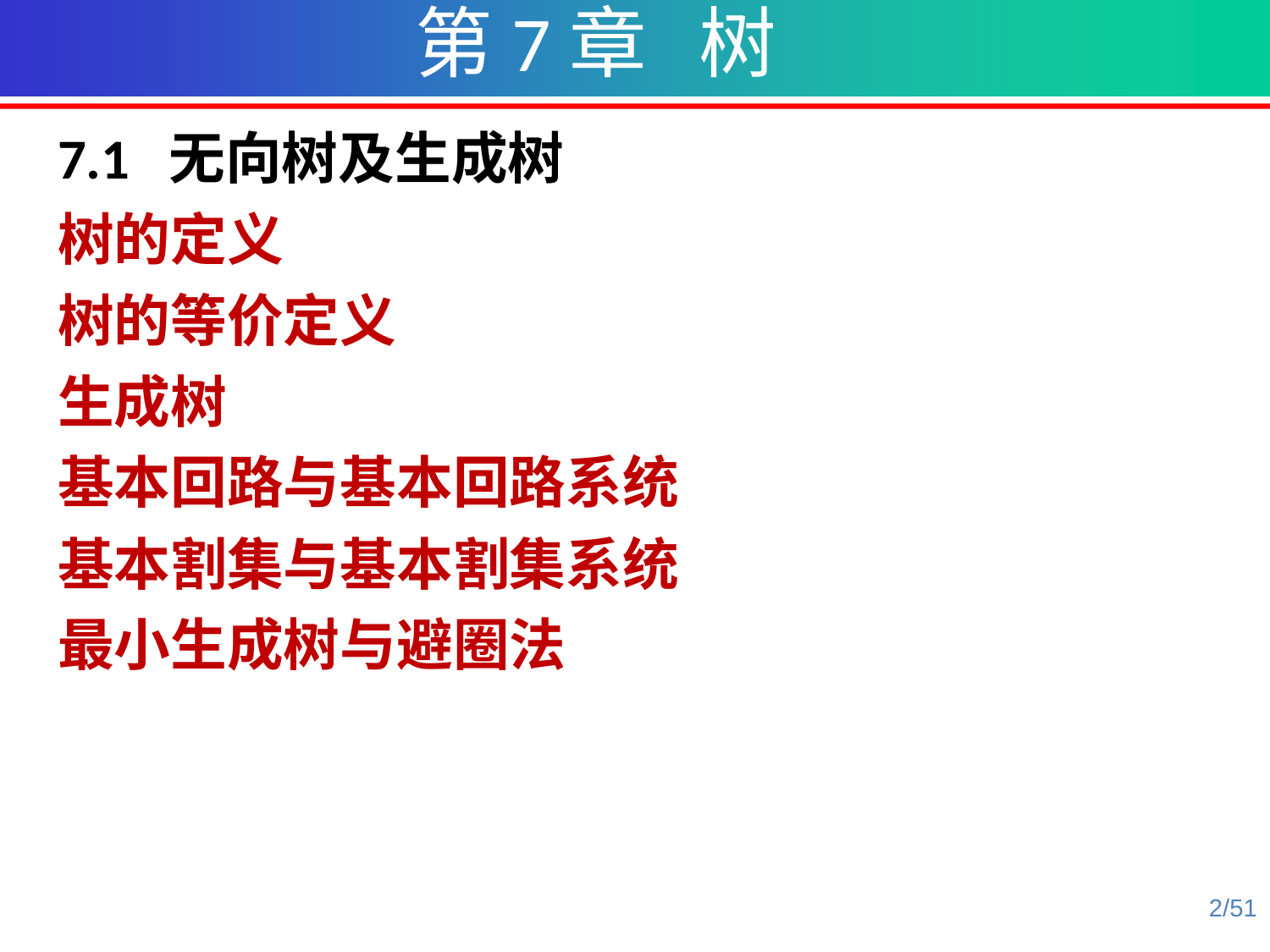

第7章   树
7.1  无向树及生成树
树的定义
树的等价定义
生成树
基本回路与基本回路系统
基本割集与基本割集系统
最小生成树与避圈法
2/51